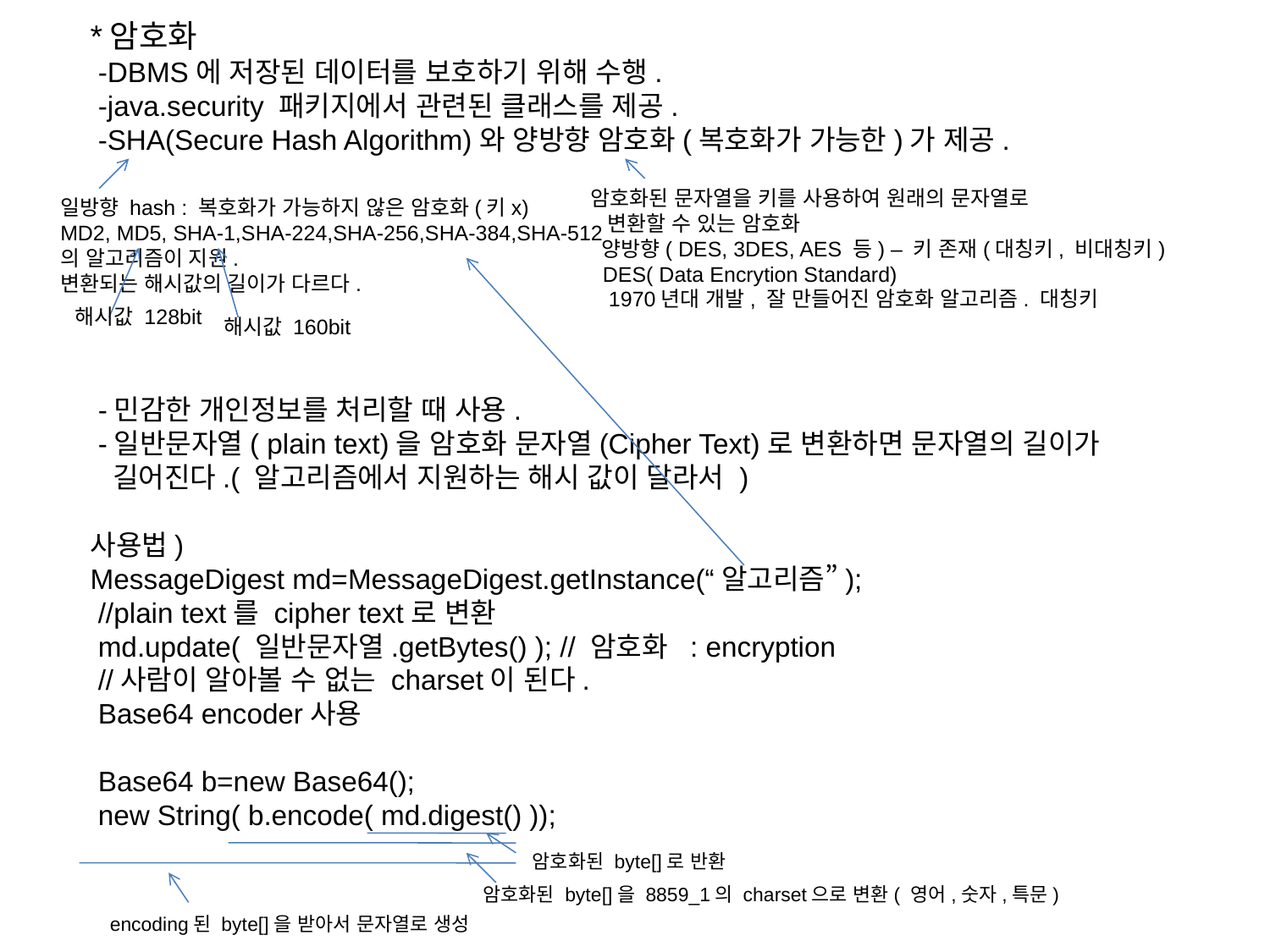

*암호화
 -DBMS에 저장된 데이터를 보호하기 위해 수행.
 -java.security 패키지에서 관련된 클래스를 제공.
 -SHA(Secure Hash Algorithm)와 양방향 암호화(복호화가 가능한)가 제공.

 -민감한 개인정보를 처리할 때 사용.
 -일반문자열( plain text)을 암호화 문자열(Cipher Text)로 변환하면 문자열의 길이가
  길어진다.( 알고리즘에서 지원하는 해시 값이 달라서 )

사용법)
MessageDigest md=MessageDigest.getInstance(“알고리즘”);
 //plain text를 cipher text로 변환
 md.update( 일반문자열.getBytes() ); // 암호화  : encryption
 //사람이 알아볼 수 없는 charset이 된다.
 Base64 encoder사용

 Base64 b=new Base64();
 new String( b.encode( md.digest() ));

암호화된 문자열을 키를 사용하여 원래의 문자열로
  변환할 수 있는 암호화
 양방향( DES, 3DES, AES 등) – 키 존재(대칭키, 비대칭키)
  DES( Data Encrytion Standard)
   1970년대 개발, 잘 만들어진 암호화 알고리즘. 대칭키

일방향 hash : 복호화가 가능하지 않은 암호화(키x)
MD2, MD5, SHA-1,SHA-224,SHA-256,SHA-384,SHA-512
의 알고리즘이 지원.
변환되는 해시값의 길이가 다르다.
해시값 128bit
해시값 160bit
암호화된 byte[]로 반환
암호화된 byte[]을 8859_1의 charset으로 변환( 영어,숫자,특문)
encoding된 byte[]을 받아서 문자열로 생성